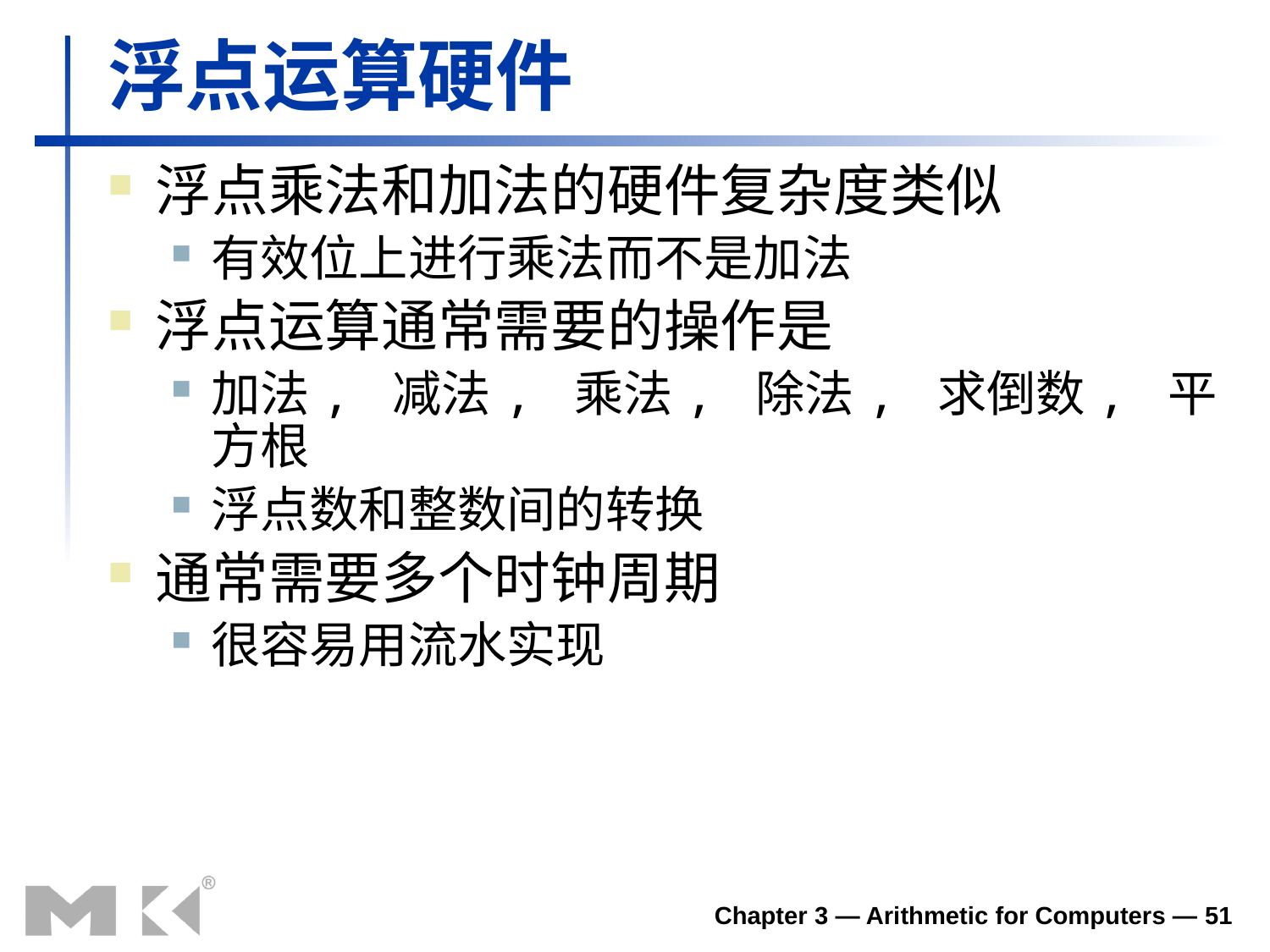

# 浮点运算硬件
浮点乘法和加法的硬件复杂度类似
有效位上进行乘法而不是加法
浮点运算通常需要的操作是
加法, 减法, 乘法, 除法, 求倒数, 平方根
浮点数和整数间的转换
通常需要多个时钟周期
很容易用流水实现
Chapter 3 — Arithmetic for Computers — 51